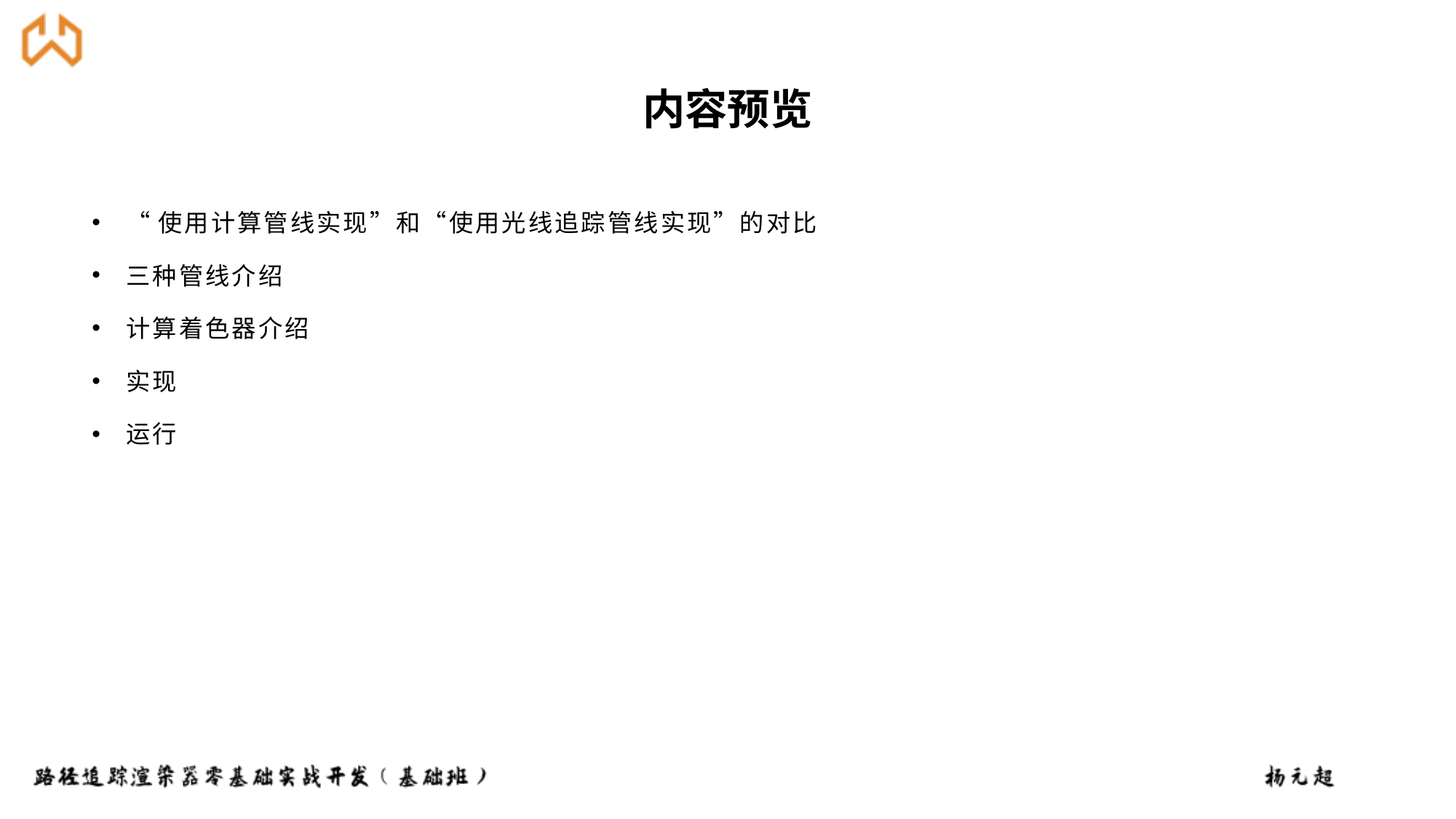

“使用计算管线实现”和“使用光线追踪管线实现”的对比
三种管线介绍
计算着色器介绍
实现
运行